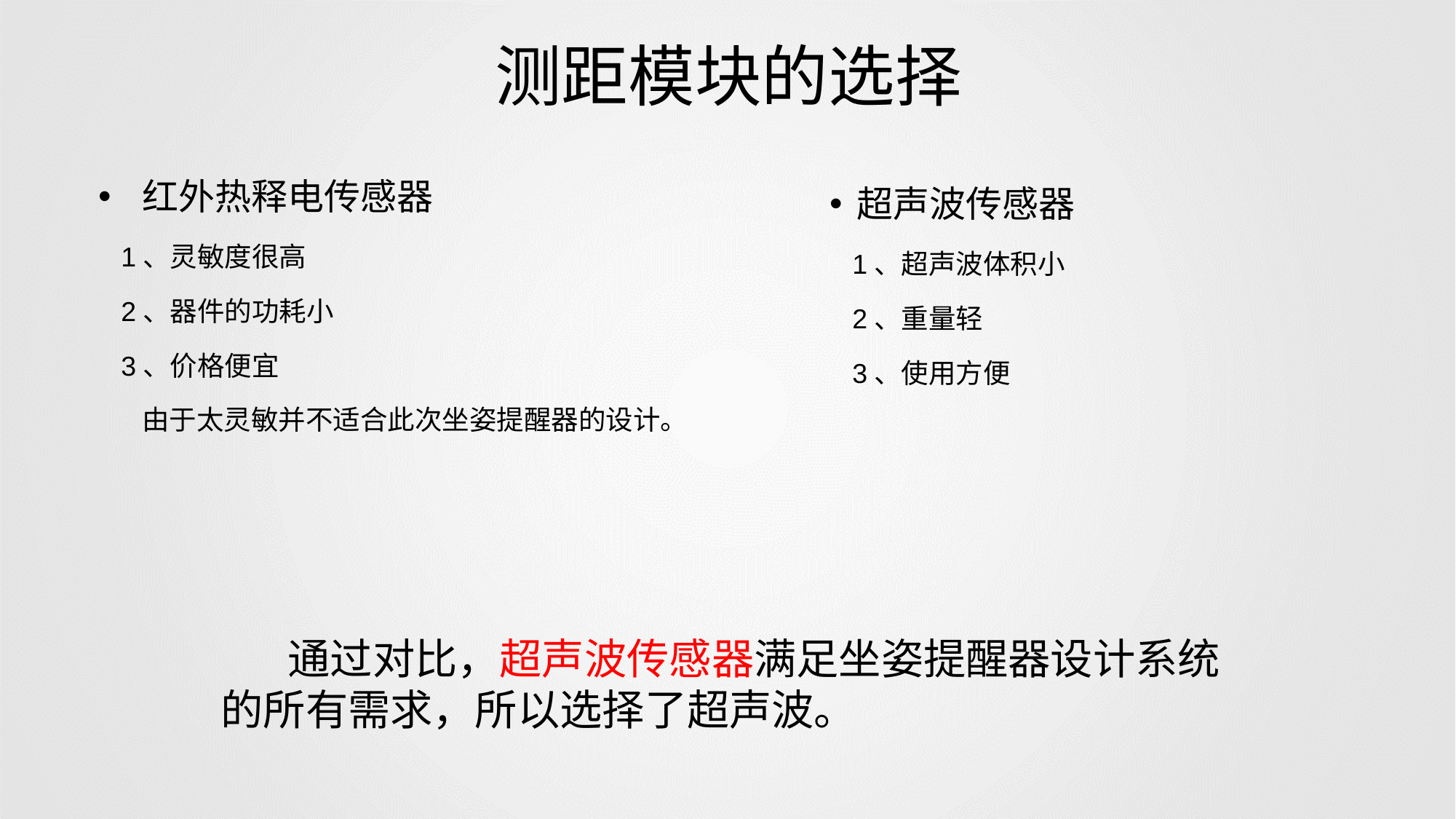

# 测距模块的选择
 红外热释电传感器
   1、灵敏度很高
   2、器件的功耗小
   3、价格便宜
      由于太灵敏并不适合此次坐姿提醒器的设计。
超声波传感器
   1、超声波体积小
   2、重量轻
   3、使用方便

      通过对比，超声波传感器满足坐姿提醒器设计系统的所有需求，所以选择了超声波。